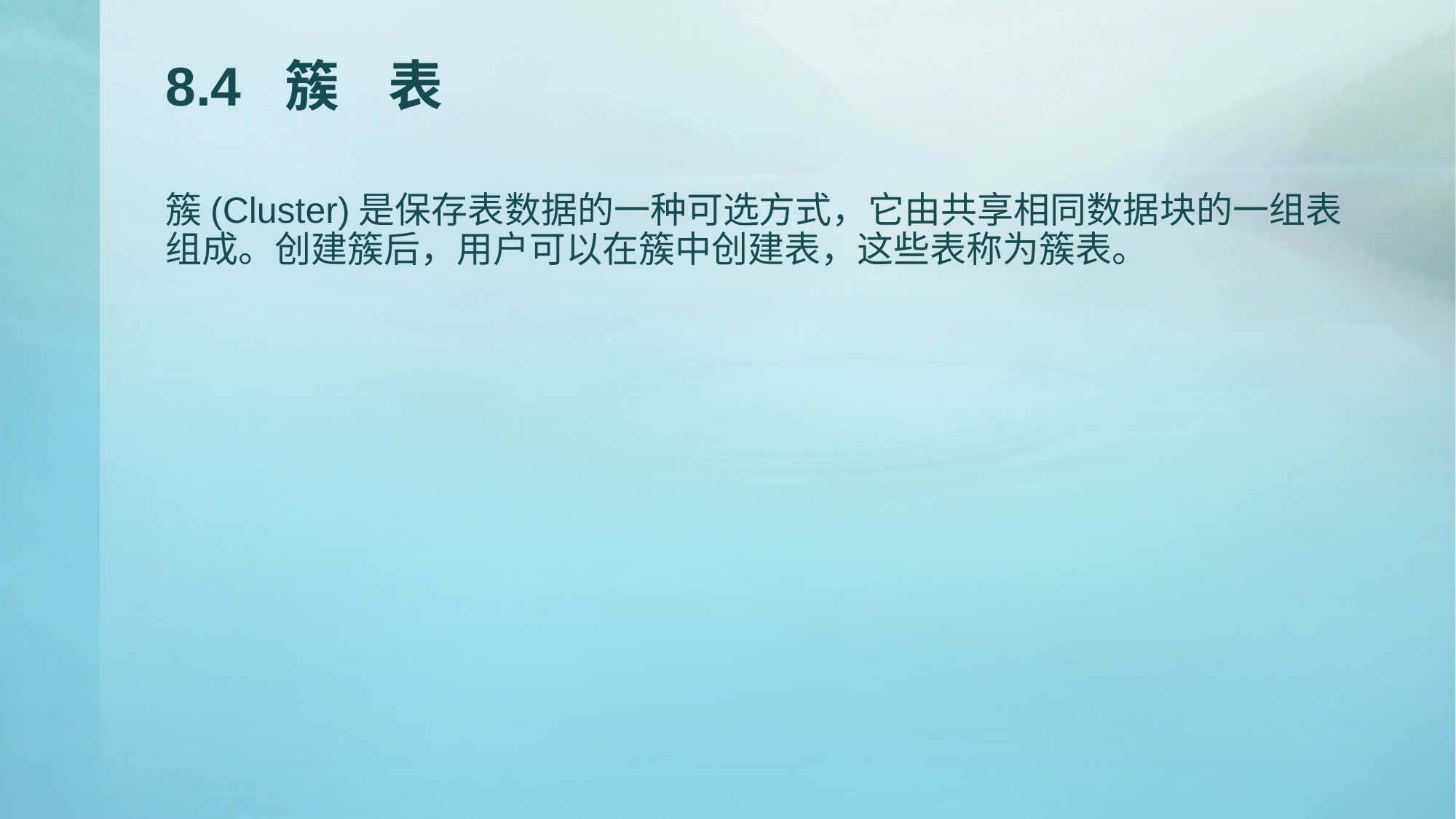

# 8.4  簇    表
簇(Cluster)是保存表数据的一种可选方式，它由共享相同数据块的一组表组成。创建簇后，用户可以在簇中创建表，这些表称为簇表。